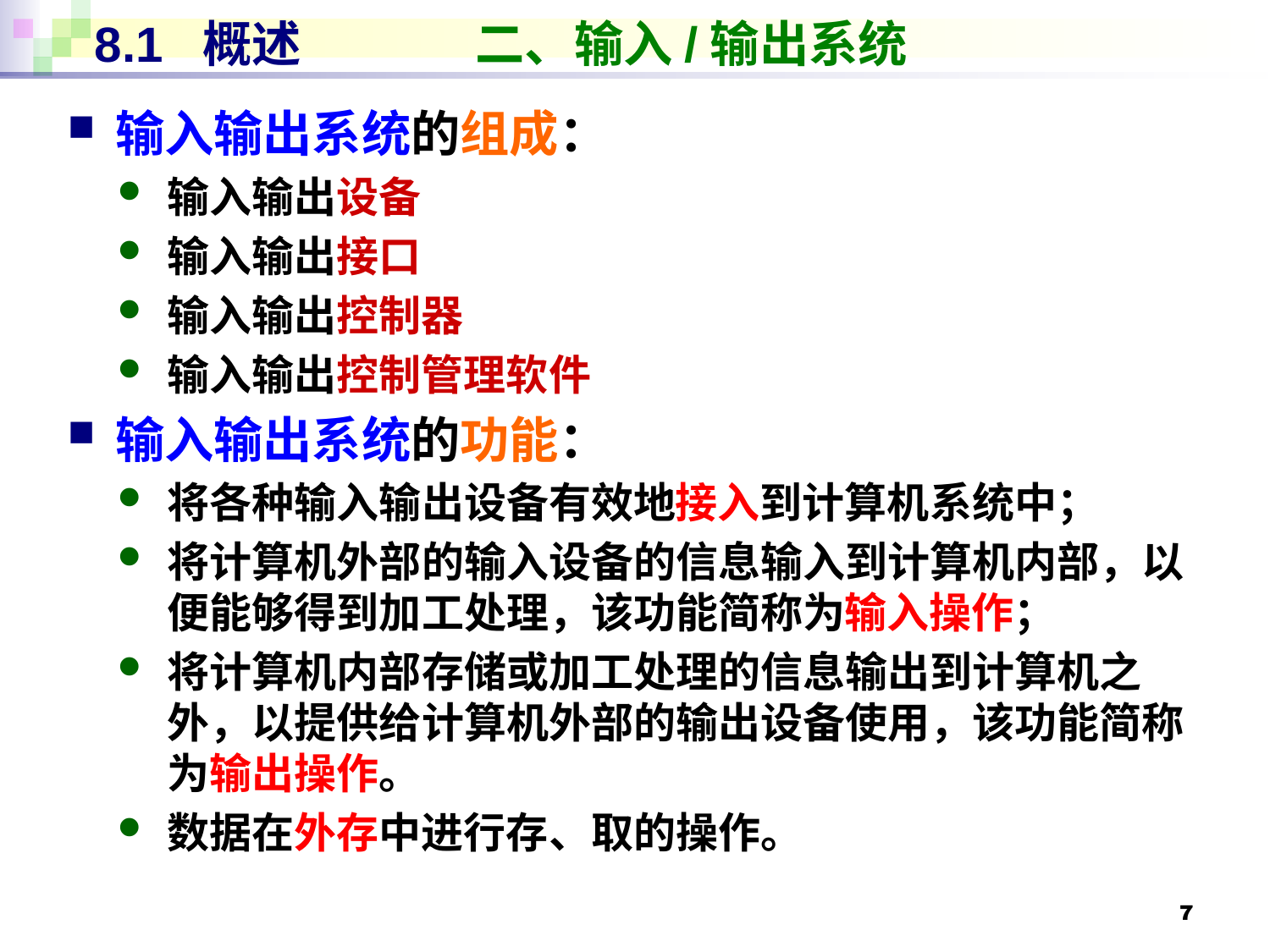

# 8.1  概述		二、输入/输出系统
输入输出系统的组成：
输入输出设备
输入输出接口
输入输出控制器
输入输出控制管理软件
输入输出系统的功能：
将各种输入输出设备有效地接入到计算机系统中；
将计算机外部的输入设备的信息输入到计算机内部，以便能够得到加工处理，该功能简称为输入操作；
将计算机内部存储或加工处理的信息输出到计算机之外，以提供给计算机外部的输出设备使用，该功能简称为输出操作。
数据在外存中进行存、取的操作。
7